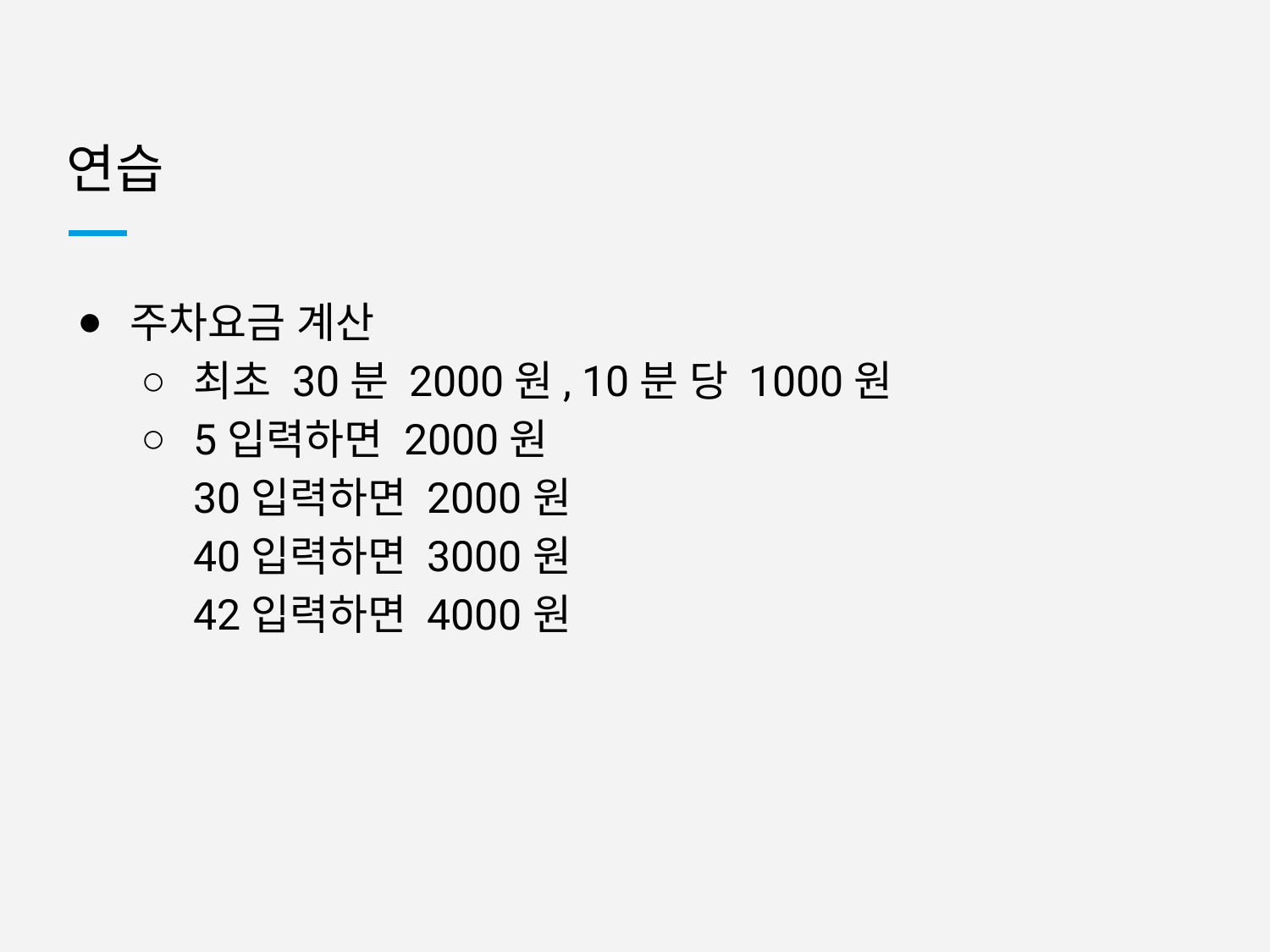

# 연습
주차요금 계산
최초 30분 2000원, 10분 당 1000원
5입력하면 2000원
30입력하면 2000원
40입력하면 3000원
42입력하면 4000원